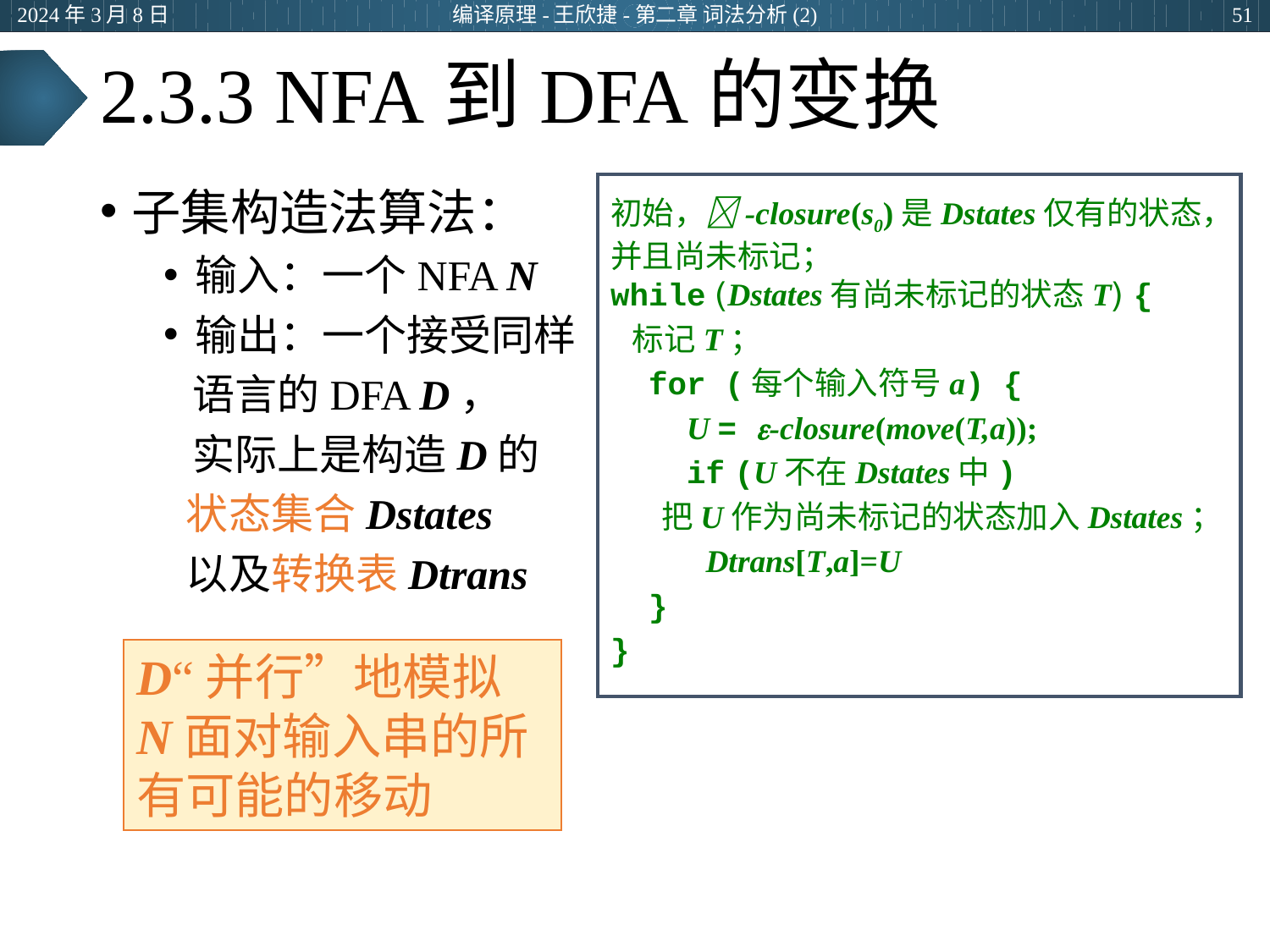

2024年3月8日
编译原理-王欣捷-第二章 词法分析(2)
51
# 2.3.3 NFA到DFA的变换
子集构造法算法：
输入：一个NFA N
输出：一个接受同样
  语言的DFA D，
  实际上是构造D的
   状态集合Dstates
   以及转换表Dtrans

初始，ε-closure(s0)是Dstates仅有的状态，并且尚未标记；
while (Dstates有尚未标记的状态T) {
  标记T；
  for (每个输入符号a) {
    U = ε-closure(move(T,a));
    if (U不在Dstates中)
      把U作为尚未标记的状态加入Dstates；
     Dtrans[T,a]=U
  }
}
D“并行”地模拟N面对输入串的所有可能的移动